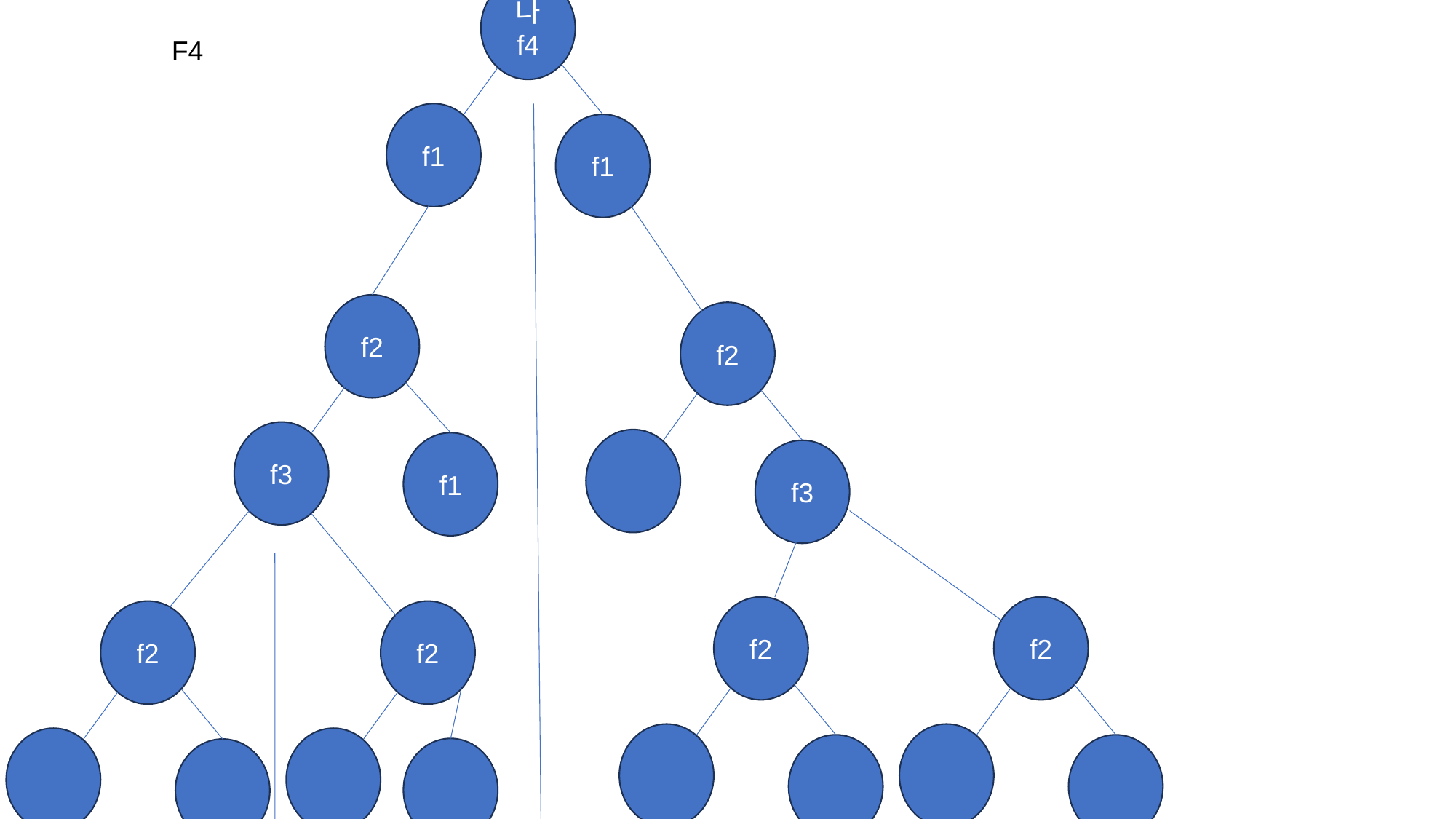

나 f4
F4
f1
f1
f2
f2
f3

f1
f3
f2
f2
f2
f2